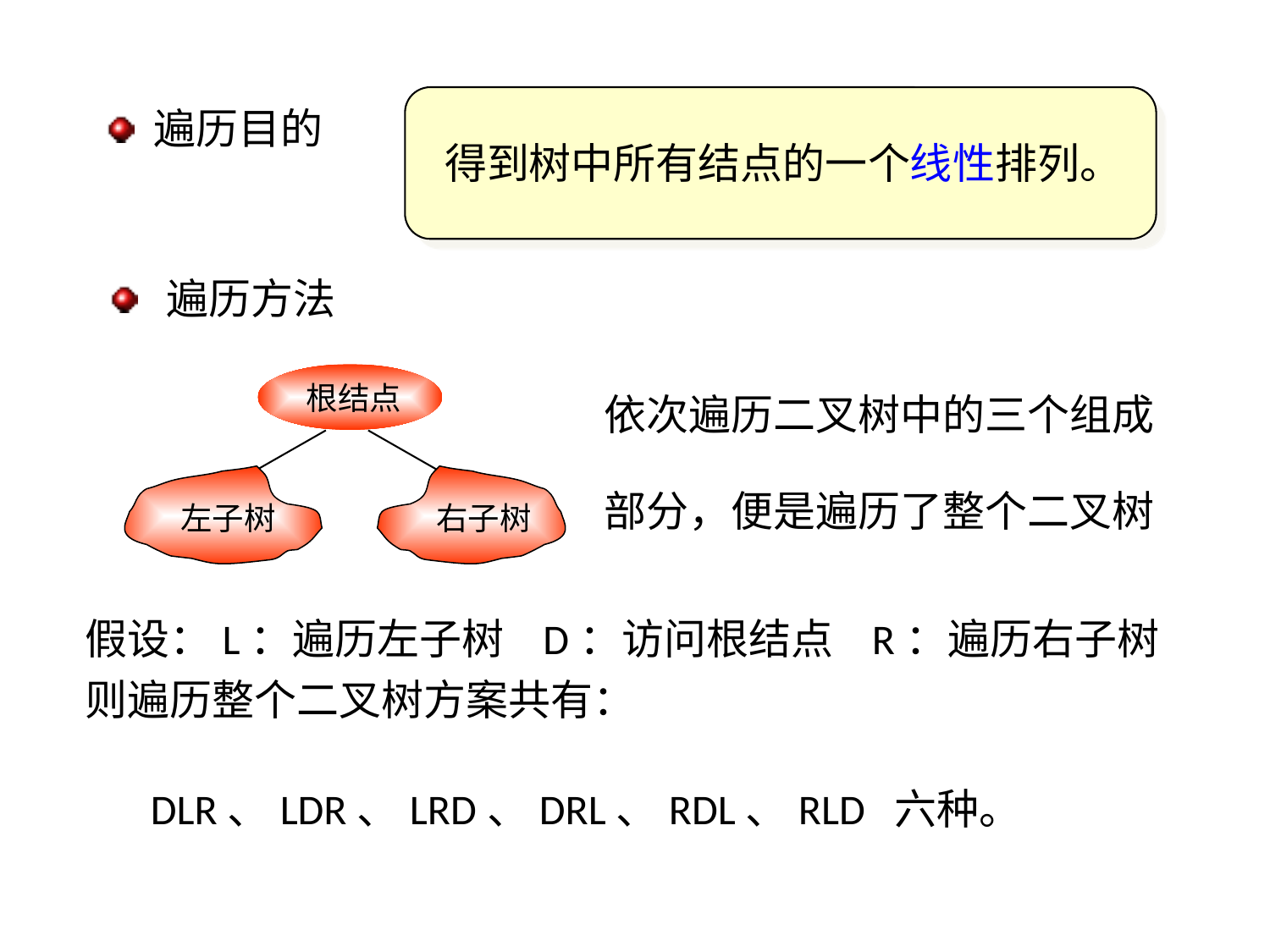

遍历目的
 得到树中所有结点的一个线性排列。

  遍历方法
依次遍历二叉树中的三个组成
部分，便是遍历了整个二叉树
 根结点

左子树
右子树
假设：L：遍历左子树   D：访问根结点   R：遍历右子树
则遍历整个二叉树方案共有：
DLR、LDR、LRD、DRL、RDL、RLD  六种。